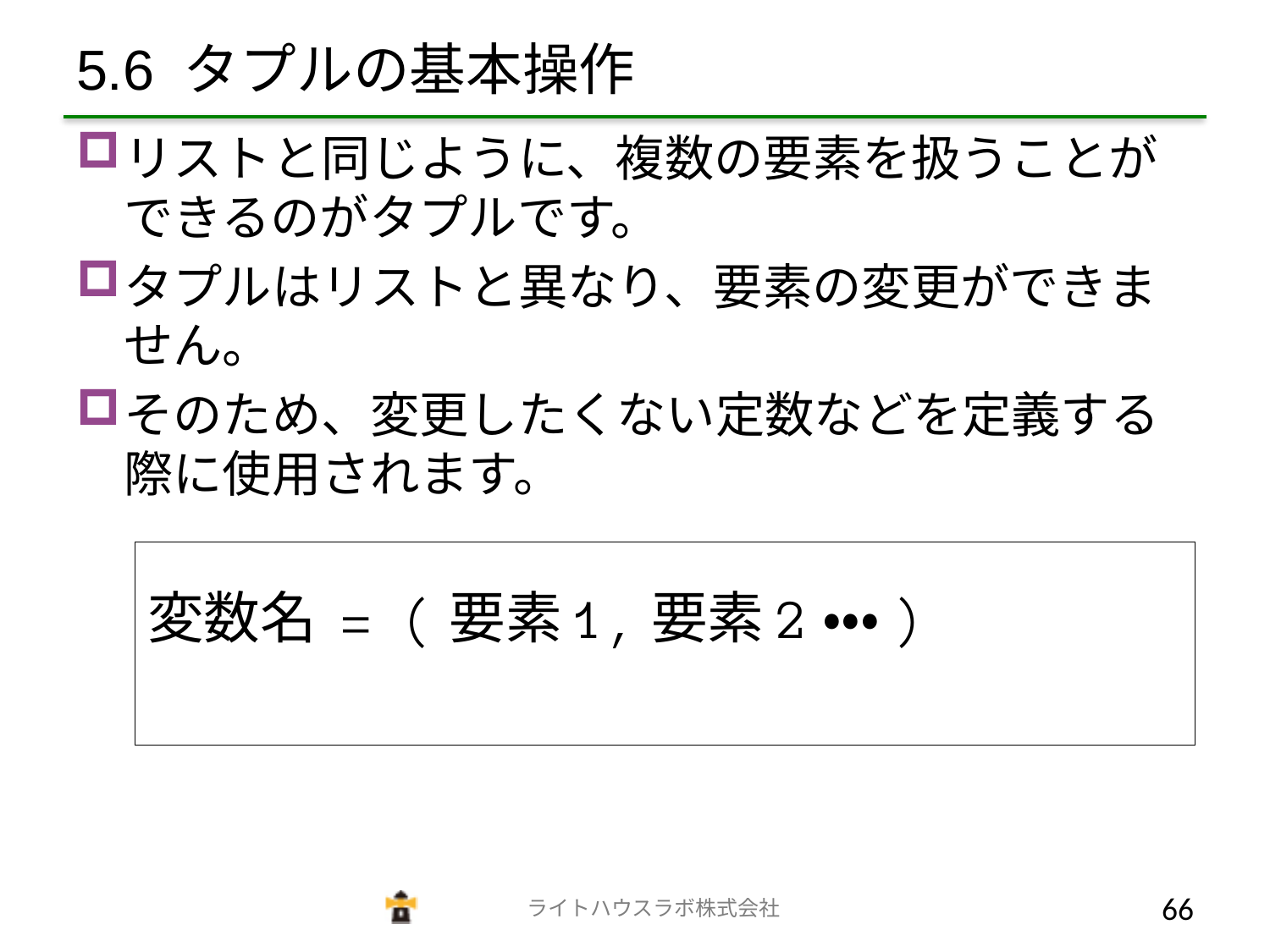

# 5.6 タプルの基本操作
リストと同じように、複数の要素を扱うことができるのがタプルです。
タプルはリストと異なり、要素の変更ができません。
そのため、変更したくない定数などを定義する際に使用されます。

変数名 = (要素1,要素2・・・)
　　　　　　　　　　　　　ライトハウスラボ株式会社
66